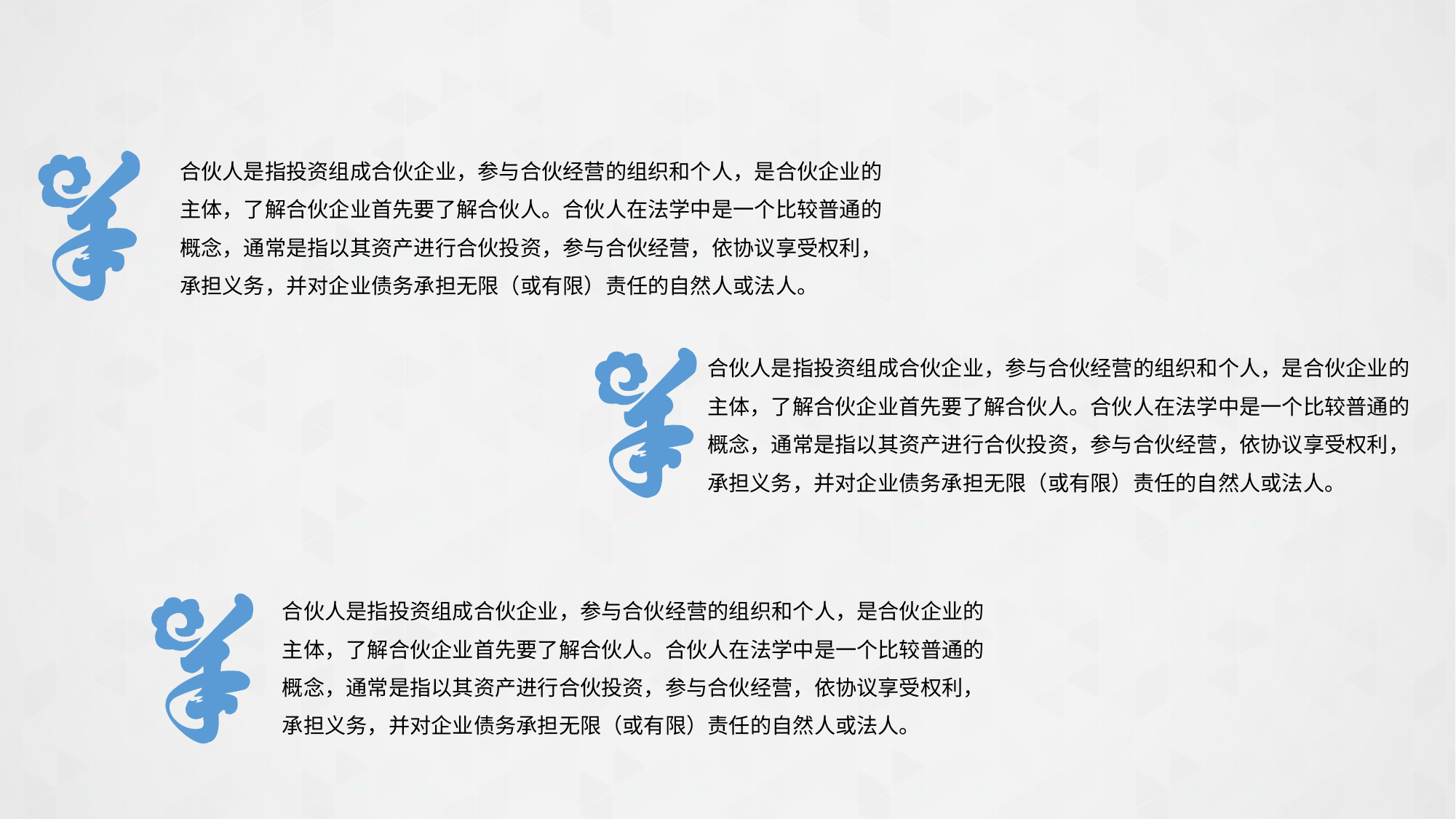

合伙人是指投资组成合伙企业，参与合伙经营的组织和个人，是合伙企业的主体，了解合伙企业首先要了解合伙人。合伙人在法学中是一个比较普通的概念，通常是指以其资产进行合伙投资，参与合伙经营，依协议享受权利，承担义务，并对企业债务承担无限（或有限）责任的自然人或法人。

合伙人是指投资组成合伙企业，参与合伙经营的组织和个人，是合伙企业的主体，了解合伙企业首先要了解合伙人。合伙人在法学中是一个比较普通的概念，通常是指以其资产进行合伙投资，参与合伙经营，依协议享受权利，承担义务，并对企业债务承担无限（或有限）责任的自然人或法人。

合伙人是指投资组成合伙企业，参与合伙经营的组织和个人，是合伙企业的主体，了解合伙企业首先要了解合伙人。合伙人在法学中是一个比较普通的概念，通常是指以其资产进行合伙投资，参与合伙经营，依协议享受权利，承担义务，并对企业债务承担无限（或有限）责任的自然人或法人。